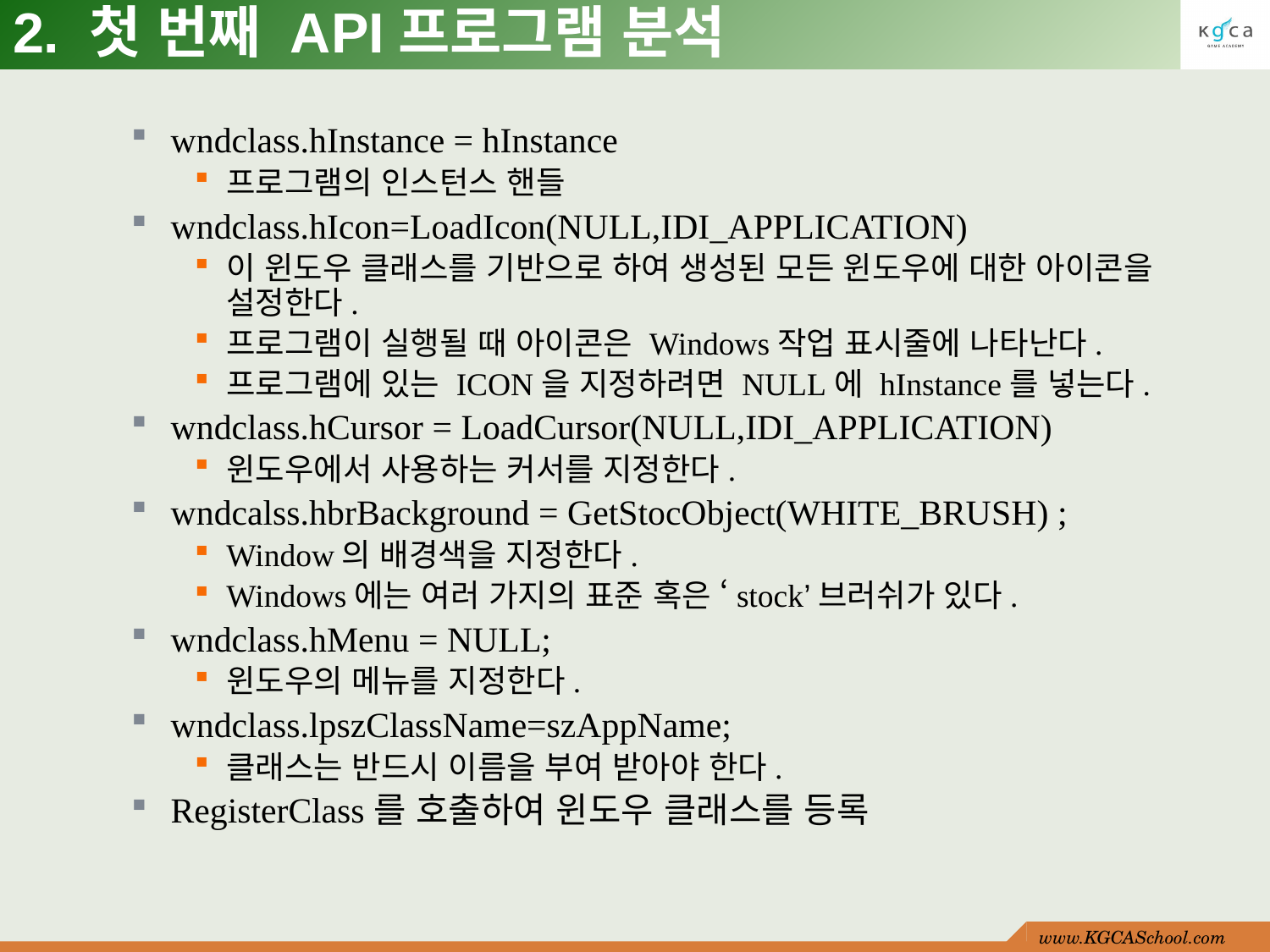

# 2. 첫 번째 API프로그램 분석
wndclass.hInstance = hInstance
프로그램의 인스턴스 핸들
wndclass.hIcon=LoadIcon(NULL,IDI_APPLICATION)
이 윈도우 클래스를 기반으로 하여 생성된 모든 윈도우에 대한 아이콘을 설정한다.
프로그램이 실행될 때 아이콘은 Windows작업 표시줄에 나타난다.
프로그램에 있는 ICON을 지정하려면 NULL에 hInstance를 넣는다.
wndclass.hCursor = LoadCursor(NULL,IDI_APPLICATION)
윈도우에서 사용하는 커서를 지정한다.
wndcalss.hbrBackground = GetStocObject(WHITE_BRUSH) ;
Window의 배경색을 지정한다.
Windows에는 여러 가지의 표준 혹은 ‘stock’브러쉬가 있다.
wndclass.hMenu = NULL;
윈도우의 메뉴를 지정한다.
wndclass.lpszClassName=szAppName;
클래스는 반드시 이름을 부여 받아야 한다.
RegisterClass를 호출하여 윈도우 클래스를 등록